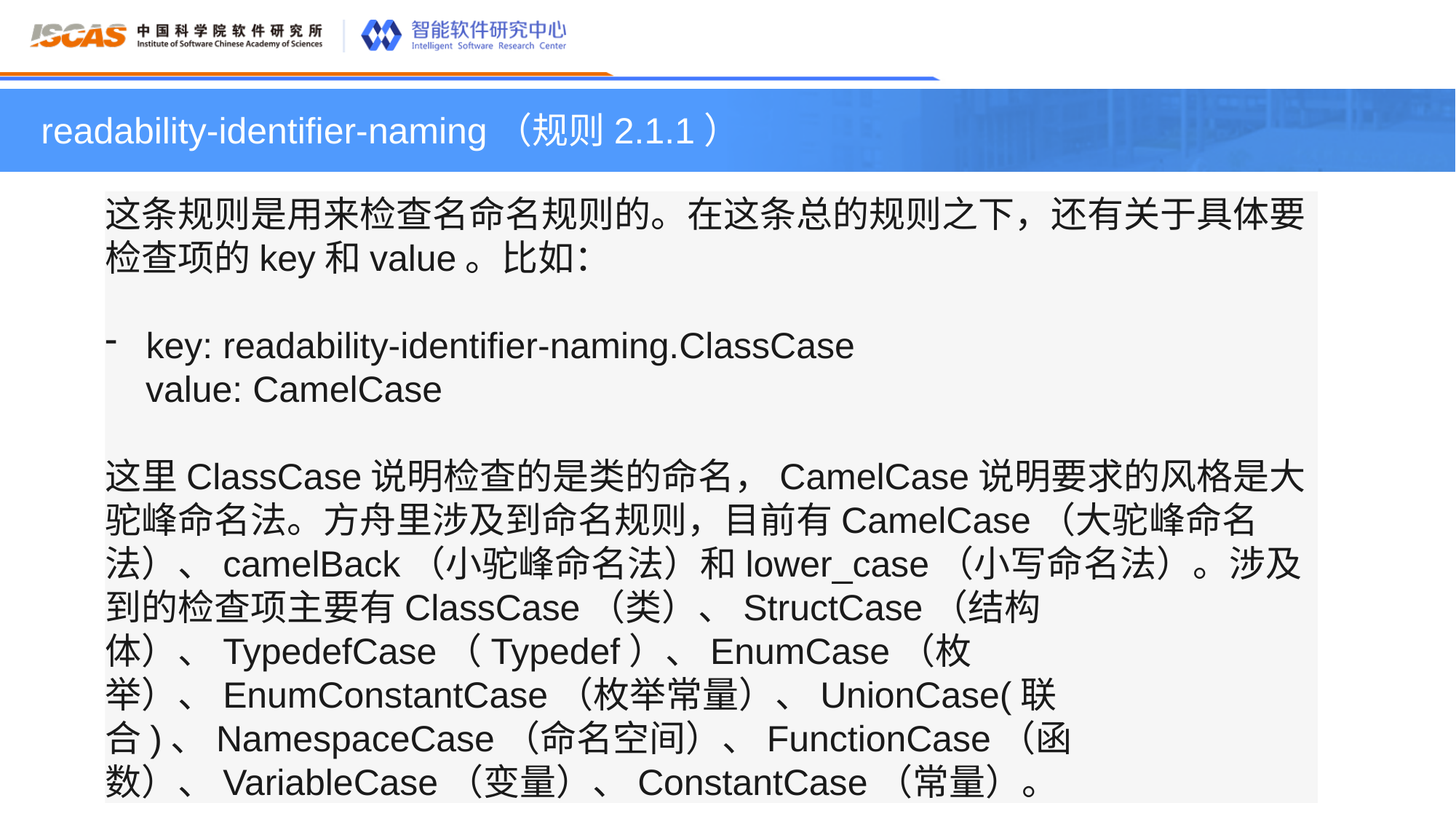

readability-identifier-naming（规则2.1.1）
这条规则是用来检查名命名规则的。在这条总的规则之下，还有关于具体要检查项的key和value。比如：

key: readability-identifier-naming.ClassCase
    value: CamelCase

这里ClassCase说明检查的是类的命名，CamelCase说明要求的风格是大驼峰命名法。方舟里涉及到命名规则，目前有CamelCase（大驼峰命名法）、camelBack（小驼峰命名法）和lower_case（小写命名法）。涉及到的检查项主要有ClassCase（类）、StructCase（结构体）、TypedefCase（Typedef）、EnumCase（枚举）、EnumConstantCase（枚举常量）、UnionCase(联合)、NamespaceCase（命名空间）、FunctionCase（函数）、VariableCase（变量）、ConstantCase（常量）。